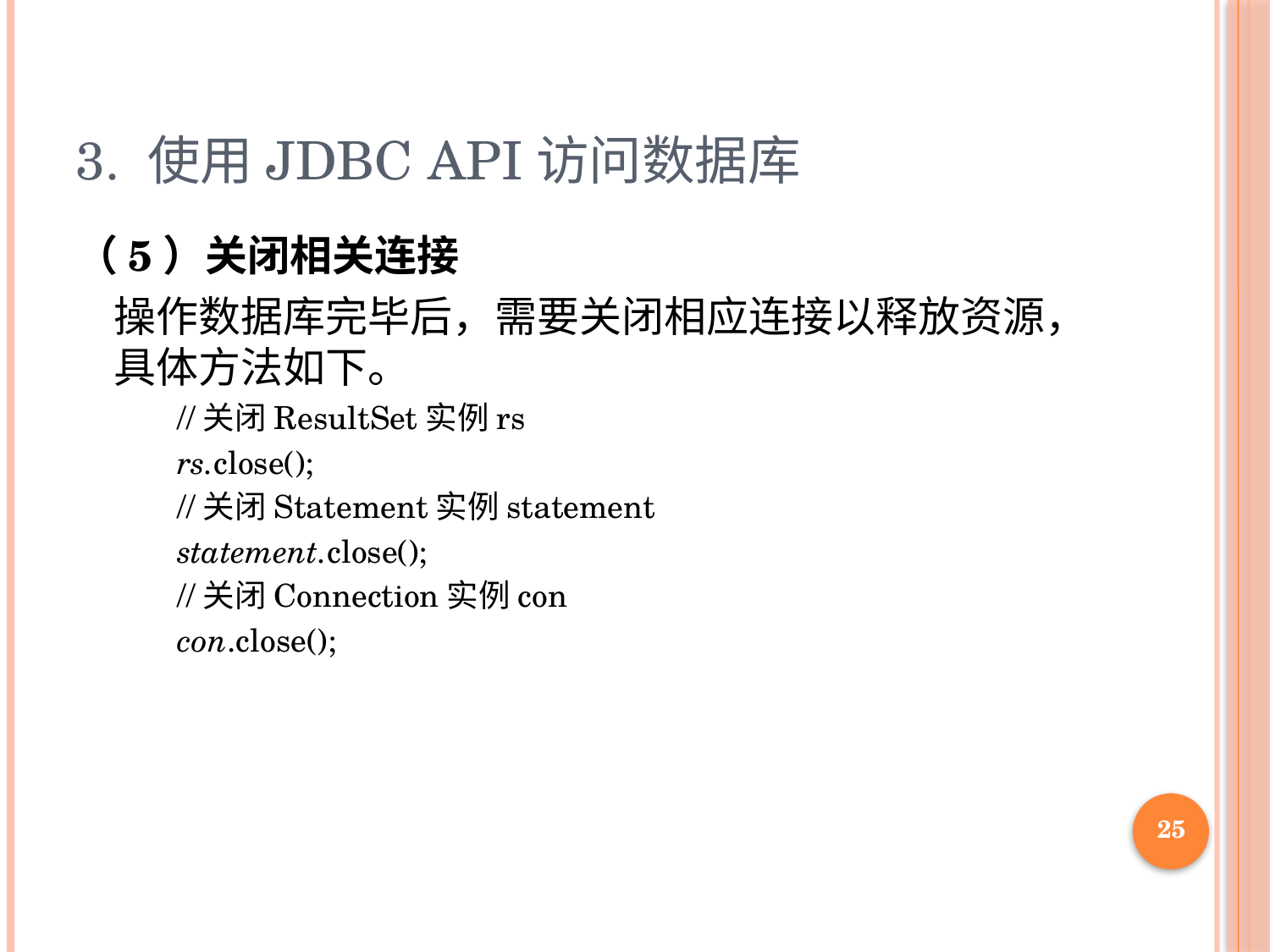

# 3. 使用JDBC API访问数据库
（5）关闭相关连接
	操作数据库完毕后，需要关闭相应连接以释放资源，具体方法如下。
//关闭ResultSet实例rs
rs.close();
//关闭Statement实例statement
statement.close();
//关闭Connection实例con
con.close();

25